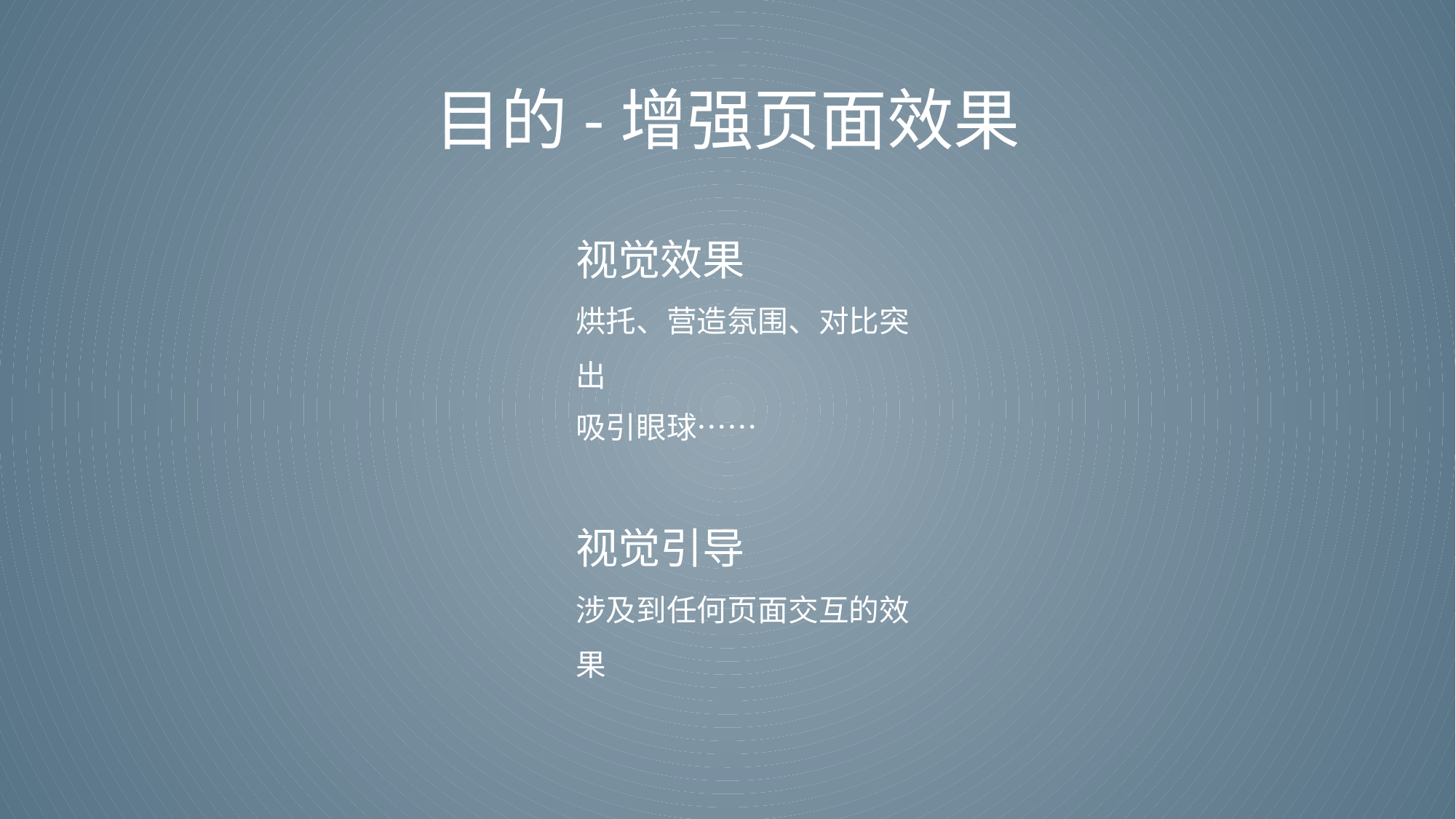

# 目的-增强页面效果
视觉效果
烘托、营造氛围、对比突出
吸引眼球……
视觉引导
涉及到任何页面交互的效果